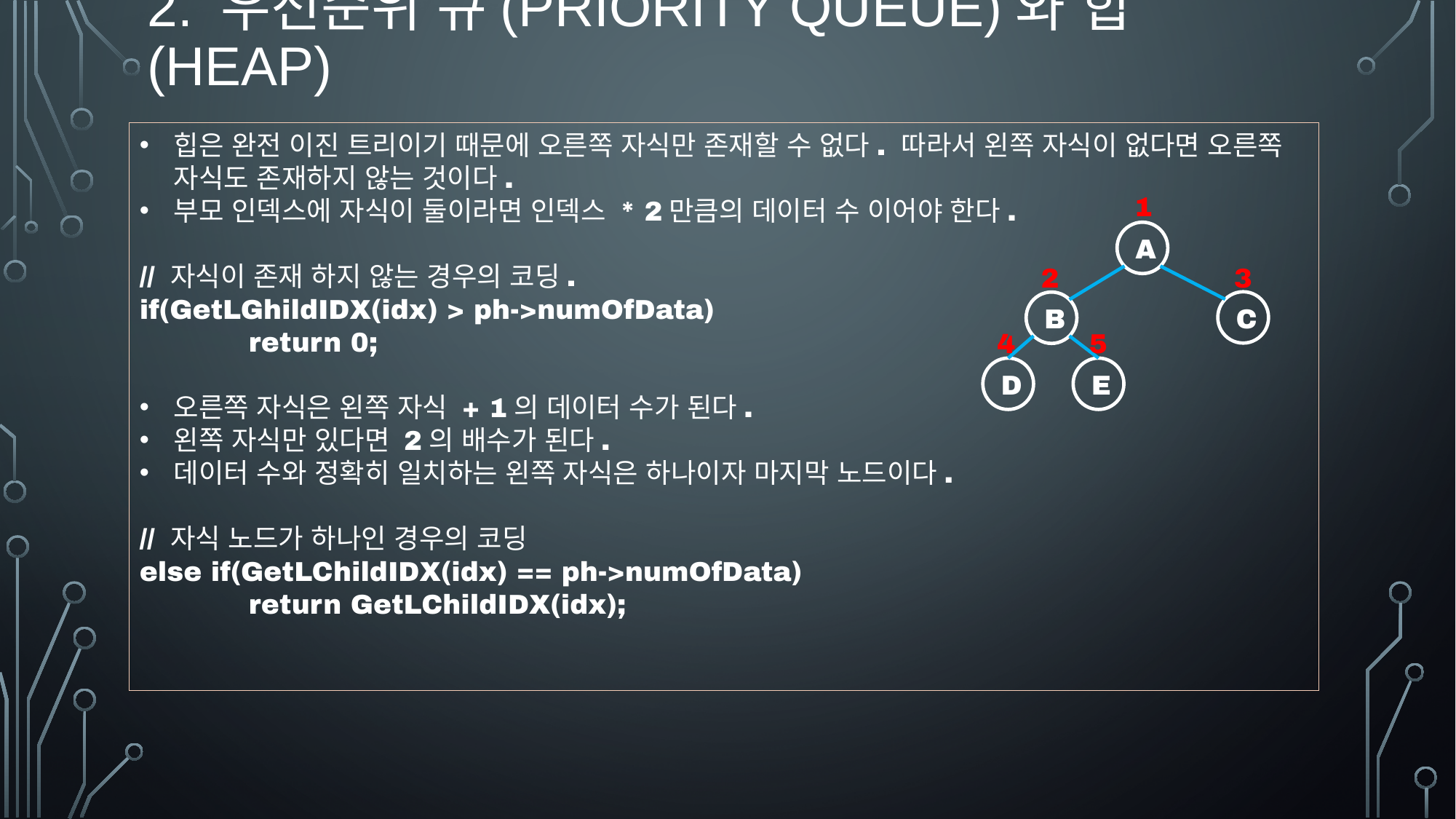

# 2. 우선순위 큐(priority queue)와 힙(heap)
힙은 완전 이진 트리이기 때문에 오른쪽 자식만 존재할 수 없다. 따라서 왼쪽 자식이 없다면 오른쪽 자식도 존재하지 않는 것이다.
부모 인덱스에 자식이 둘이라면 인덱스 * 2만큼의 데이터 수 이어야 한다.

// 자식이 존재 하지 않는 경우의 코딩.
if(GetLGhildIDX(idx) > ph->numOfData)
	return 0;

오른쪽 자식은 왼쪽 자식 + 1의 데이터 수가 된다.
왼쪽 자식만 있다면 2의 배수가 된다.
데이터 수와 정확히 일치하는 왼쪽 자식은 하나이자 마지막 노드이다.

// 자식 노드가 하나인 경우의 코딩
else if(GetLChildIDX(idx) == ph->numOfData)
	return GetLChildIDX(idx);

1
A
C
B
E
D
3
2
4
5